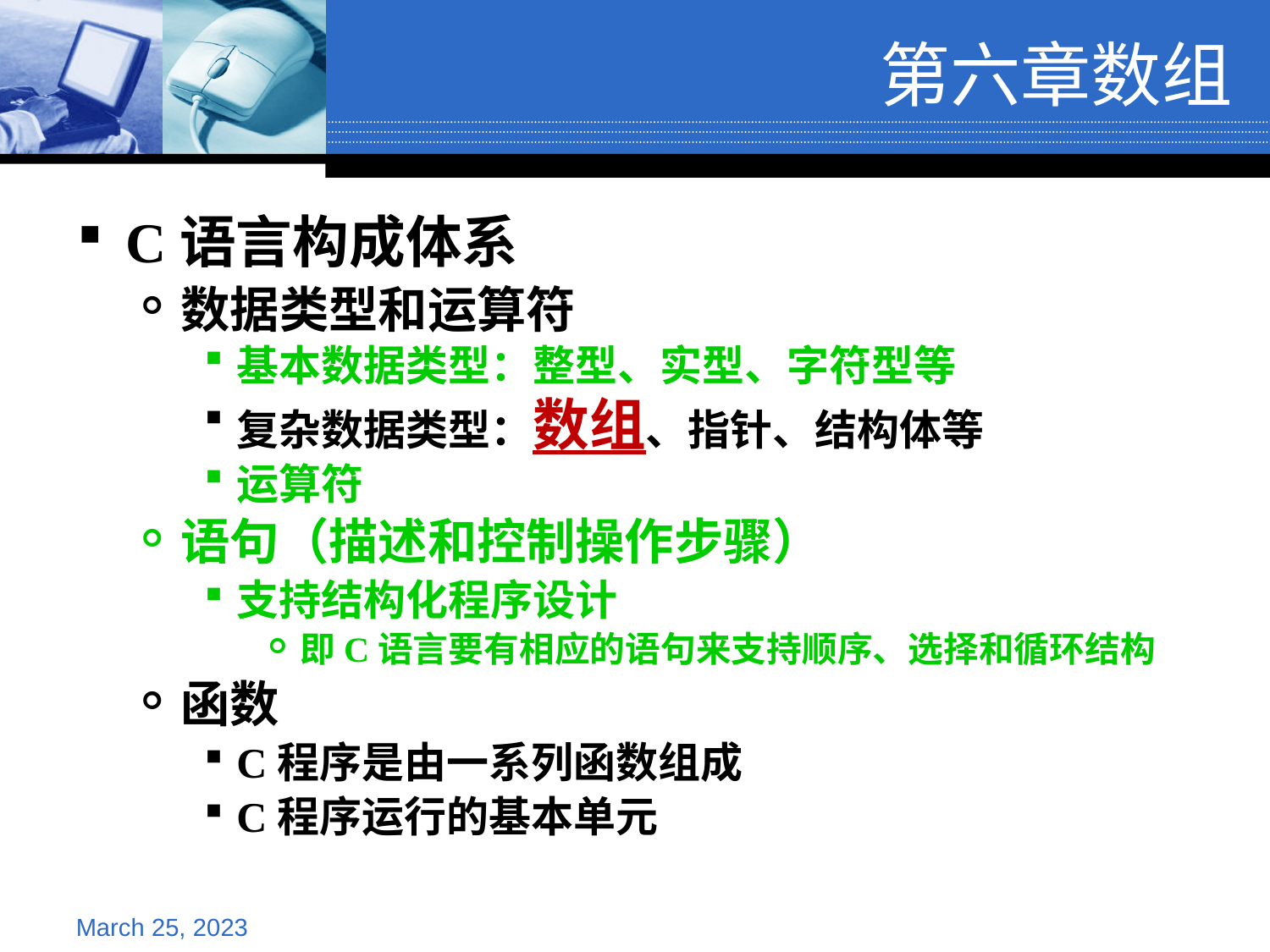

第六章数组
C语言构成体系
数据类型和运算符
基本数据类型：整型、实型、字符型等
复杂数据类型：数组、指针、结构体等
运算符
语句（描述和控制操作步骤）
支持结构化程序设计
即C语言要有相应的语句来支持顺序、选择和循环结构
函数
C程序是由一系列函数组成
C程序运行的基本单元
March 25, 2023